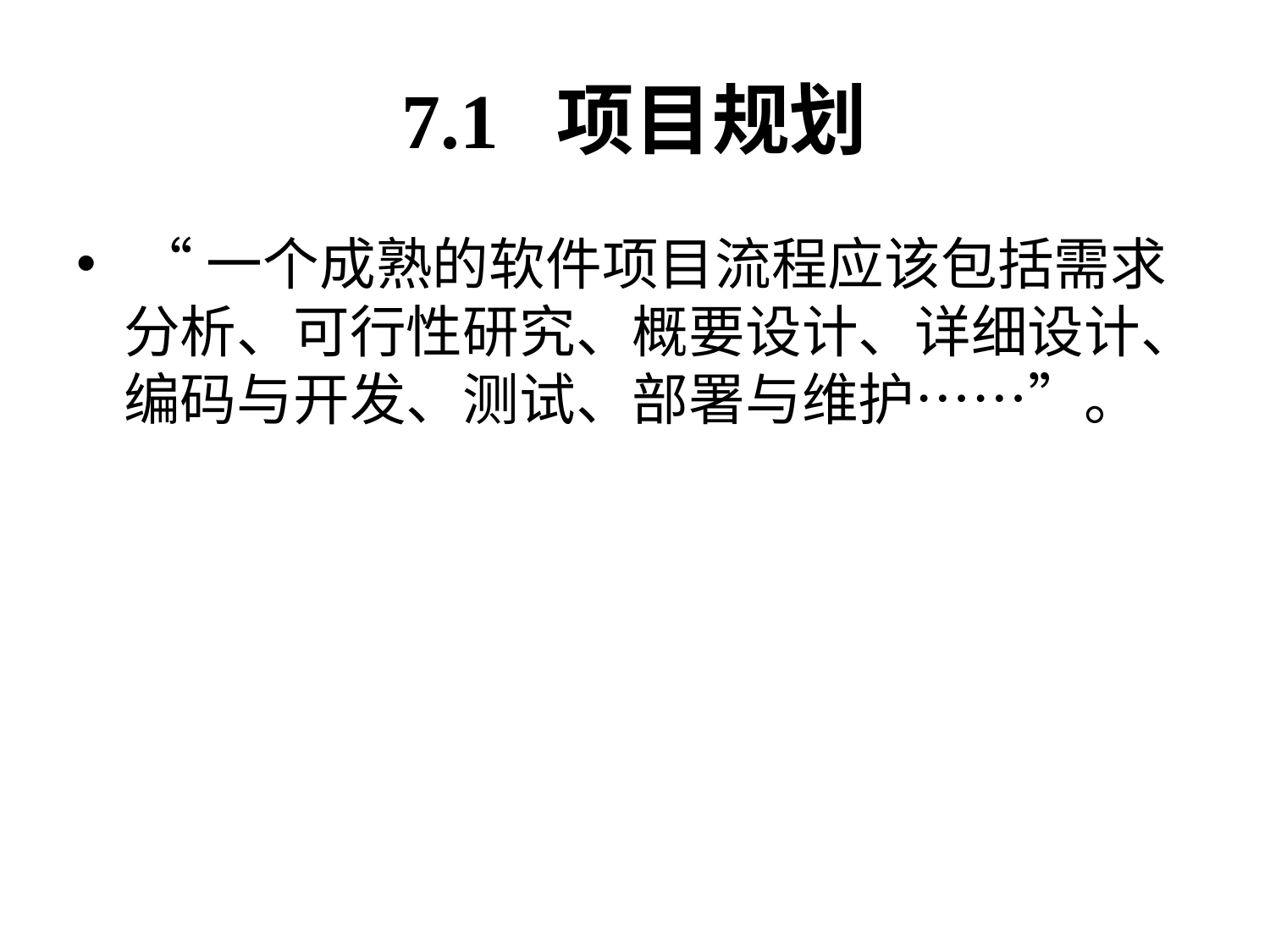

# 7.1  项目规划
 “一个成熟的软件项目流程应该包括需求分析、可行性研究、概要设计、详细设计、编码与开发、测试、部署与维护……”。